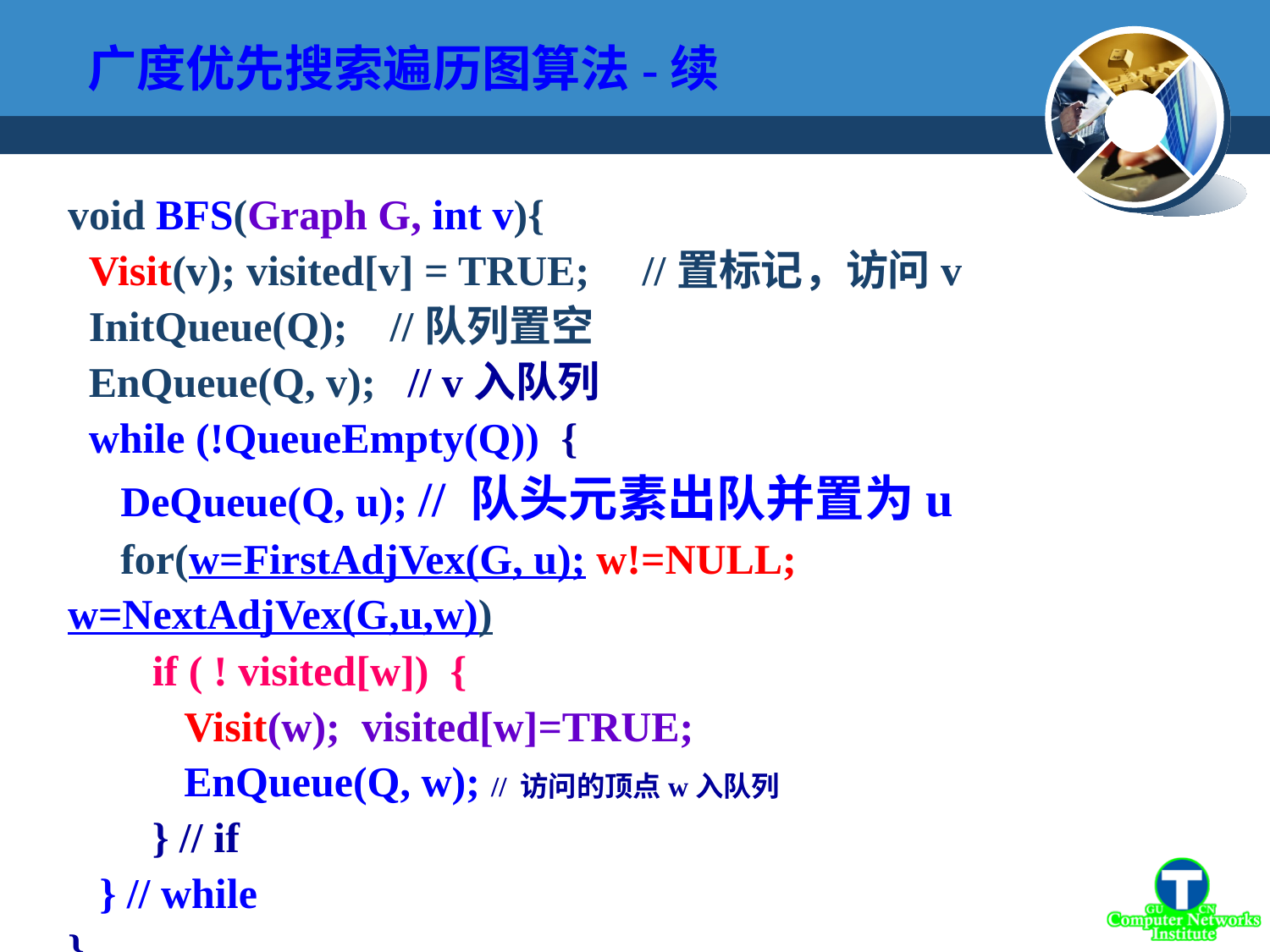

广度优先搜索遍历图算法-续
void BFS(Graph G, int v){
  Visit(v); visited[v] = TRUE;     //置标记，访问v
  InitQueue(Q);    //队列置空
  EnQueue(Q, v);   // v入队列
  while (!QueueEmpty(Q))  {
     DeQueue(Q, u); // 队头元素出队并置为u
     for(w=FirstAdjVex(G, u); w!=NULL; w=NextAdjVex(G,u,w))
        if ( ! visited[w])  {
           Visit(w);  visited[w]=TRUE;
           EnQueue(Q, w); // 访问的顶点w入队列
        } // if
   } // while
}
94